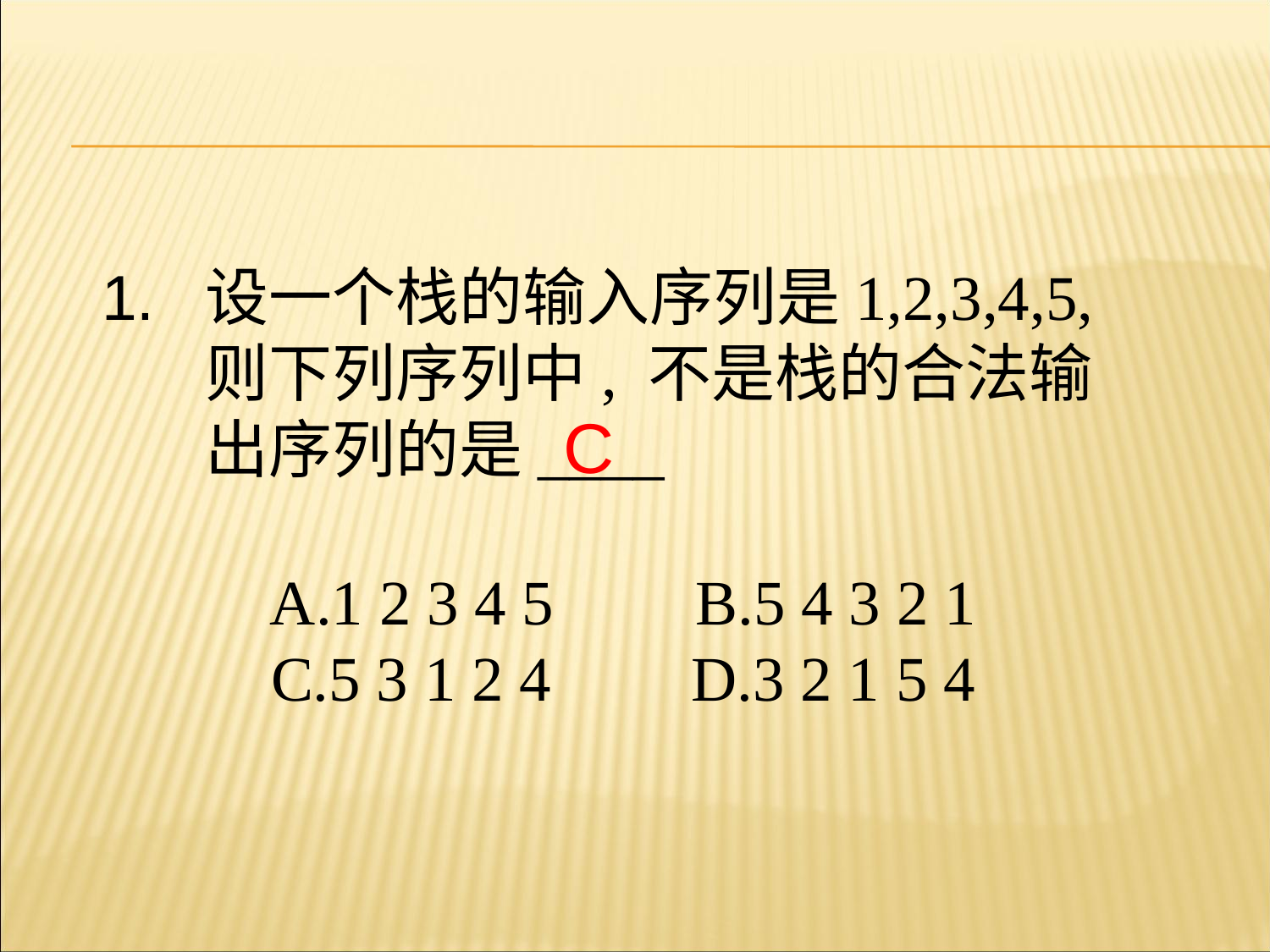

设一个栈的输入序列是1,2,3,4,5,则下列序列中, 不是栈的合法输出序列的是____

 A.1 2 3 4 5   　B.5 4 3 2 1
 C.5 3 1 2 4  　 D.3 2 1 5 4
C